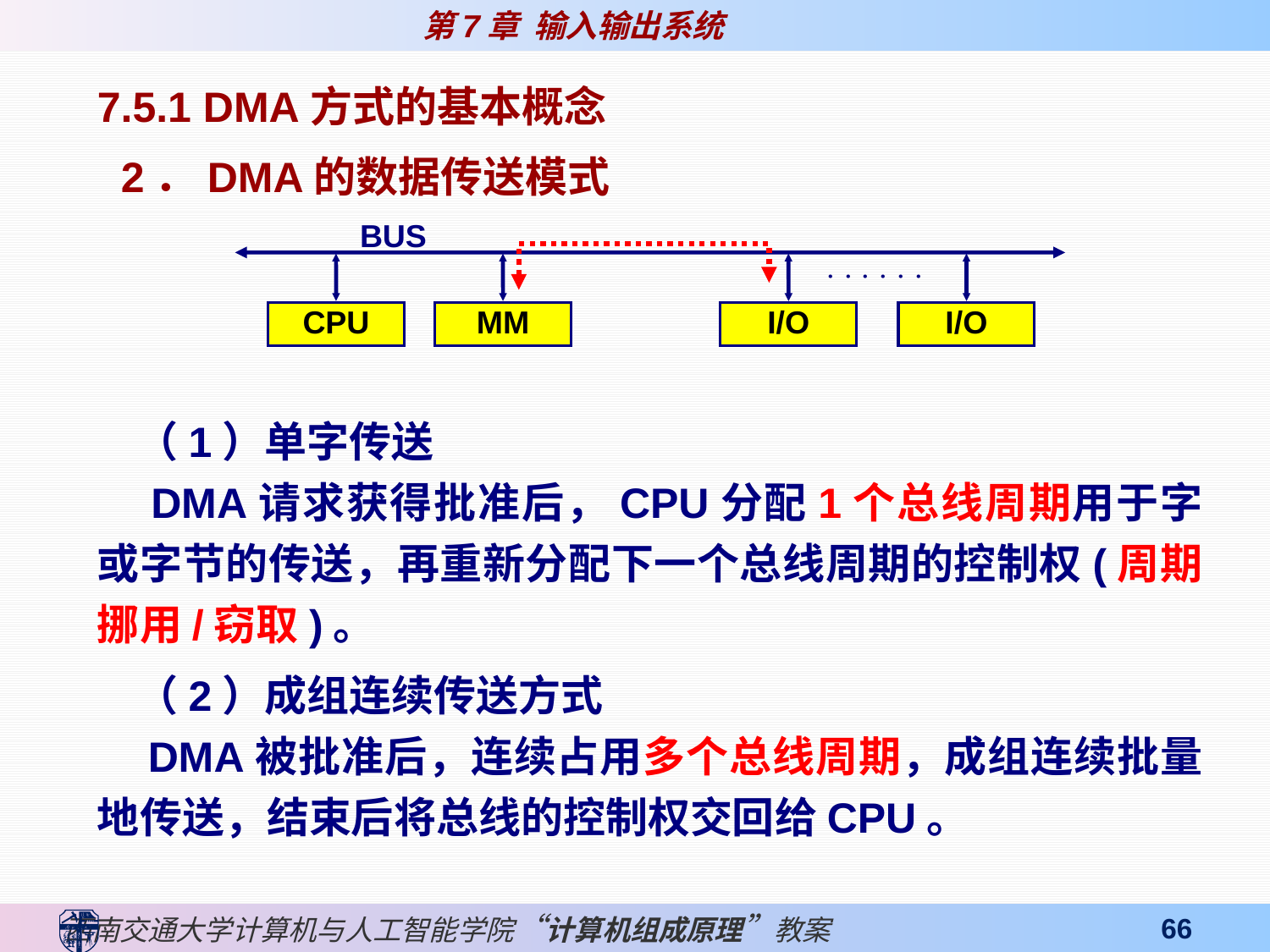

7.5.1 DMA方式的基本概念
  2．DMA的数据传送模式

   （1）单字传送
    DMA请求获得批准后，CPU分配1个总线周期用于字或字节的传送，再重新分配下一个总线周期的控制权(周期挪用/窃取)。
   （2）成组连续传送方式
    DMA被批准后，连续占用多个总线周期，成组连续批量地传送，结束后将总线的控制权交回给CPU。
BUS

CPU

MM

I/O

I/O
．．．．．．